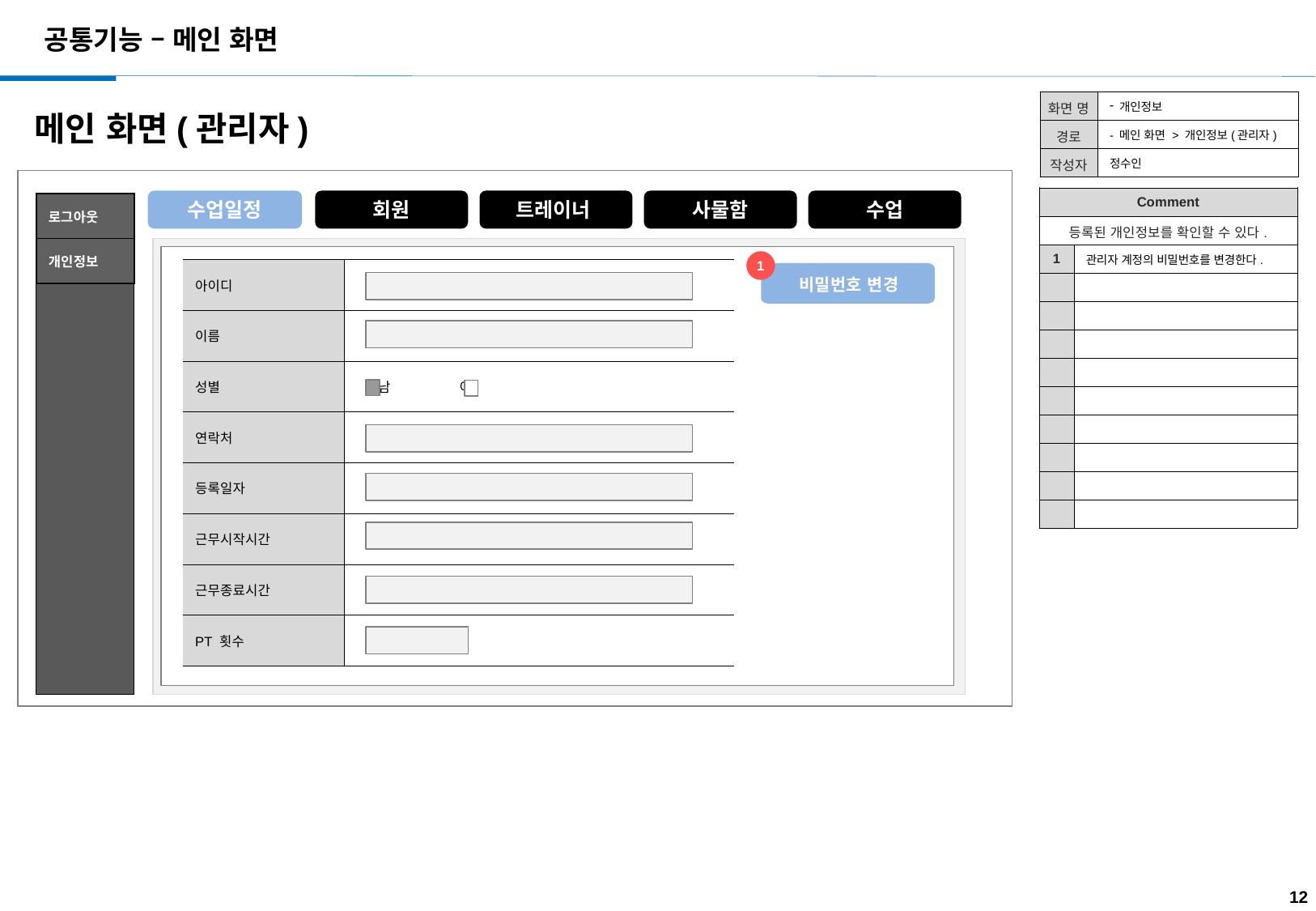

공통기능 – 메인 화면
| 화면 명 | 개인정보 |
| --- | --- |
| 경로 | - 메인 화면 > 개인정보(관리자) |
| 작성자 | 정수인 |
메인 화면(관리자)

| Comment |  |
| --- | --- |
| 등록된 개인정보를 확인할 수 있다. |  |
| 1 | 관리자 계정의 비밀번호를 변경한다. |
|  |  |
|  |  |
|  |  |
|  |  |
|  |  |
|  |  |
|  |  |
|  |  |
|  |  |
수업일정
회원
트레이너
사물함
수업

| 로그아웃 |
| --- |
| 개인정보 |

1
| 아이디 |  |
| --- | --- |
| 이름 |  |
| 성별 | 남 여 |
| 연락처 |  |
| 등록일자 |  |
| 근무시작시간 |  |
| 근무종료시간 |  |
| PT 횟수 | 회 |

비밀번호 변경